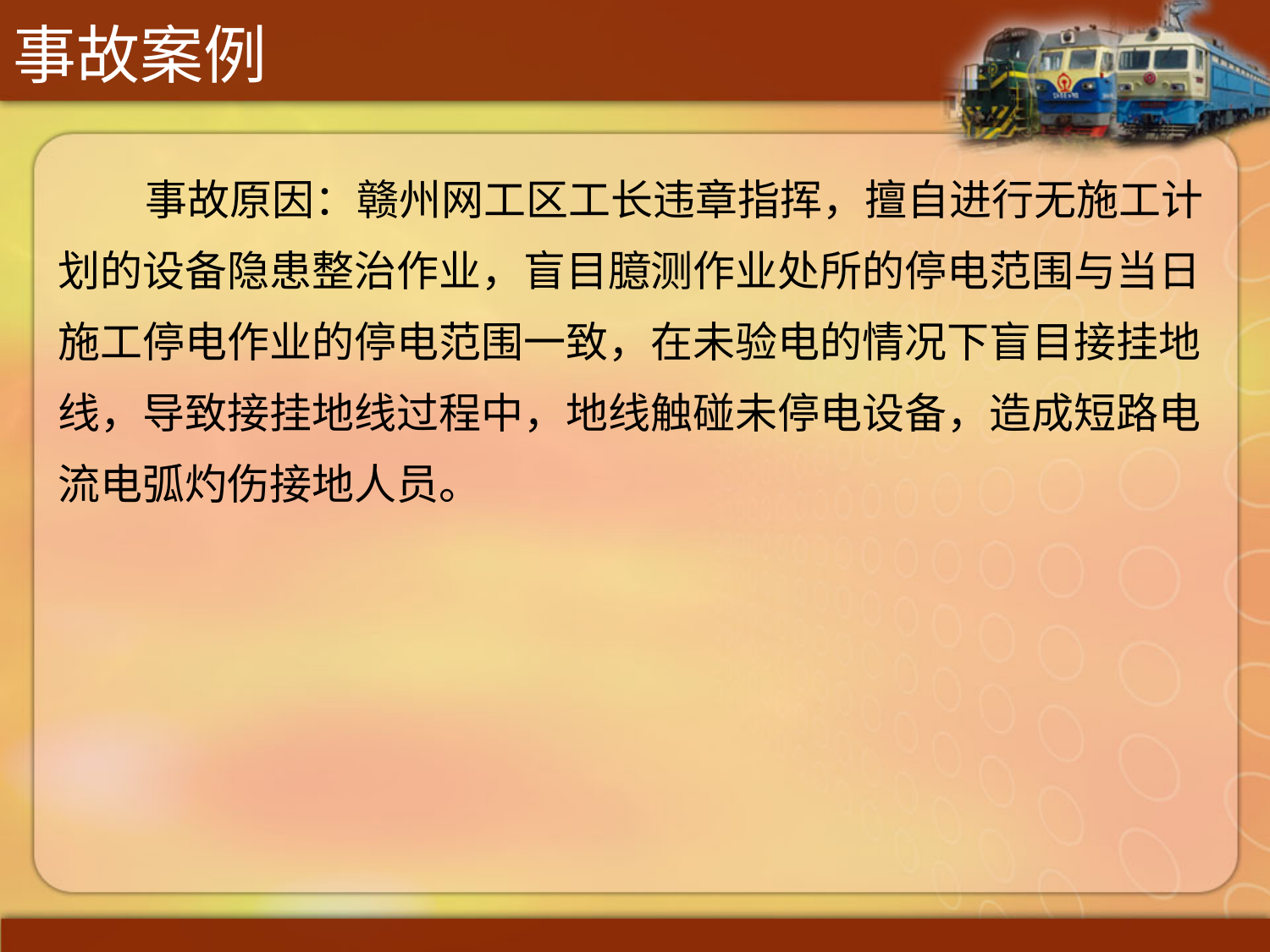

# 事故案例
事故原因：赣州网工区工长违章指挥，擅自进行无施工计划的设备隐患整治作业，盲目臆测作业处所的停电范围与当日施工停电作业的停电范围一致，在未验电的情况下盲目接挂地线，导致接挂地线过程中，地线触碰未停电设备，造成短路电流电弧灼伤接地人员。